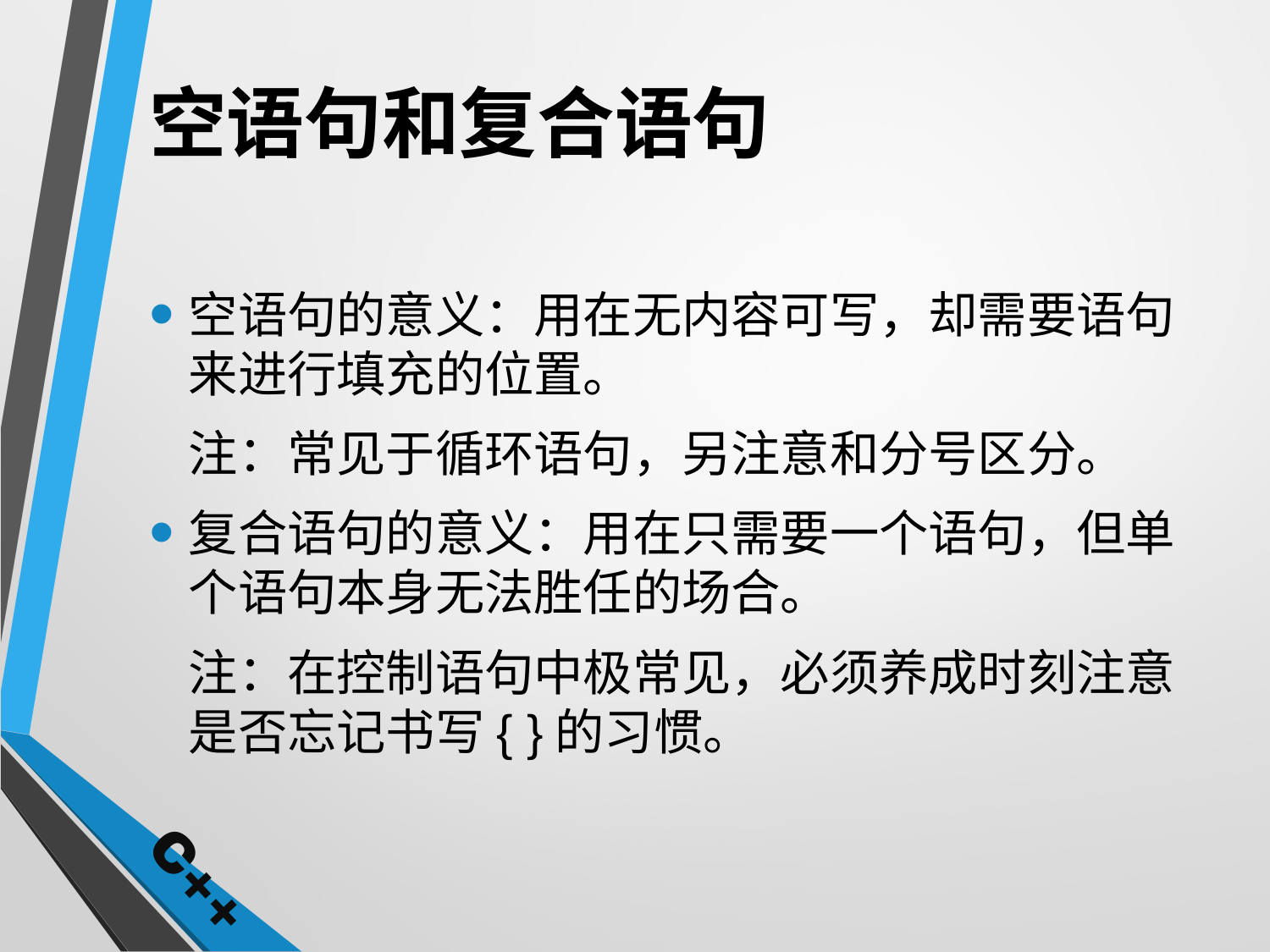

# 空语句和复合语句
空语句的意义：用在无内容可写，却需要语句来进行填充的位置。
	注：常见于循环语句，另注意和分号区分。
复合语句的意义：用在只需要一个语句，但单个语句本身无法胜任的场合。
	注：在控制语句中极常见，必须养成时刻注意是否忘记书写{ }的习惯。